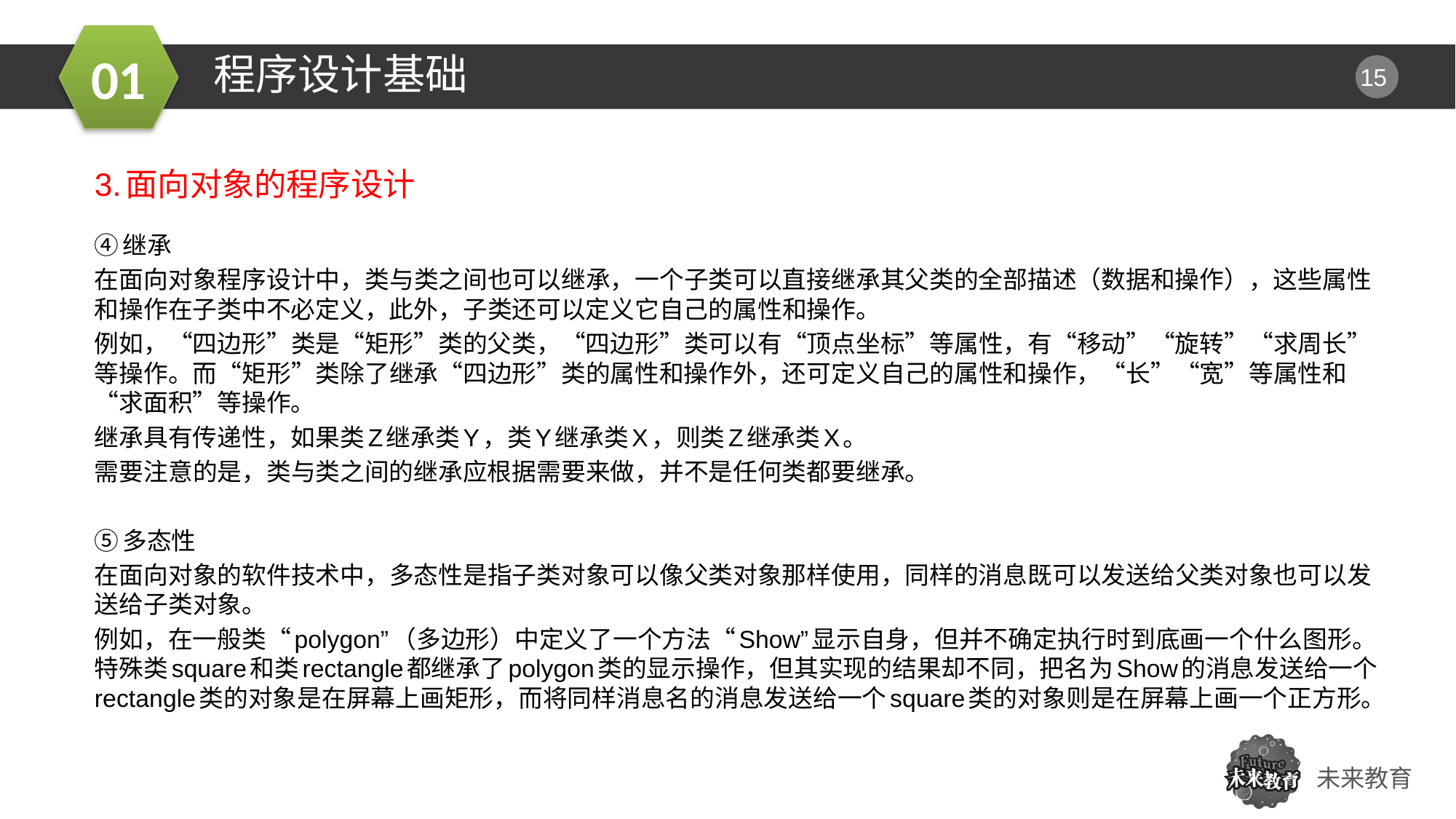

程序设计基础
3.面向对象的程序设计

④继承
在面向对象程序设计中，类与类之间也可以继承，一个子类可以直接继承其父类的全部描述（数据和操作），这些属性和操作在子类中不必定义，此外，子类还可以定义它自己的属性和操作。
例如，“四边形”类是“矩形”类的父类，“四边形”类可以有“顶点坐标”等属性，有“移动”“旋转”“求周长”等操作。而“矩形”类除了继承“四边形”类的属性和操作外，还可定义自己的属性和操作，“长”“宽”等属性和“求面积”等操作。
继承具有传递性，如果类Z继承类Y，类Y继承类X，则类Z继承类X。
需要注意的是，类与类之间的继承应根据需要来做，并不是任何类都要继承。

⑤多态性
在面向对象的软件技术中，多态性是指子类对象可以像父类对象那样使用，同样的消息既可以发送给父类对象也可以发送给子类对象。
例如，在一般类“polygon”（多边形）中定义了一个方法“Show”显示自身，但并不确定执行时到底画一个什么图形。特殊类square和类rectangle都继承了polygon类的显示操作，但其实现的结果却不同，把名为Show的消息发送给一个rectangle类的对象是在屏幕上画矩形，而将同样消息名的消息发送给一个square类的对象则是在屏幕上画一个正方形。

01